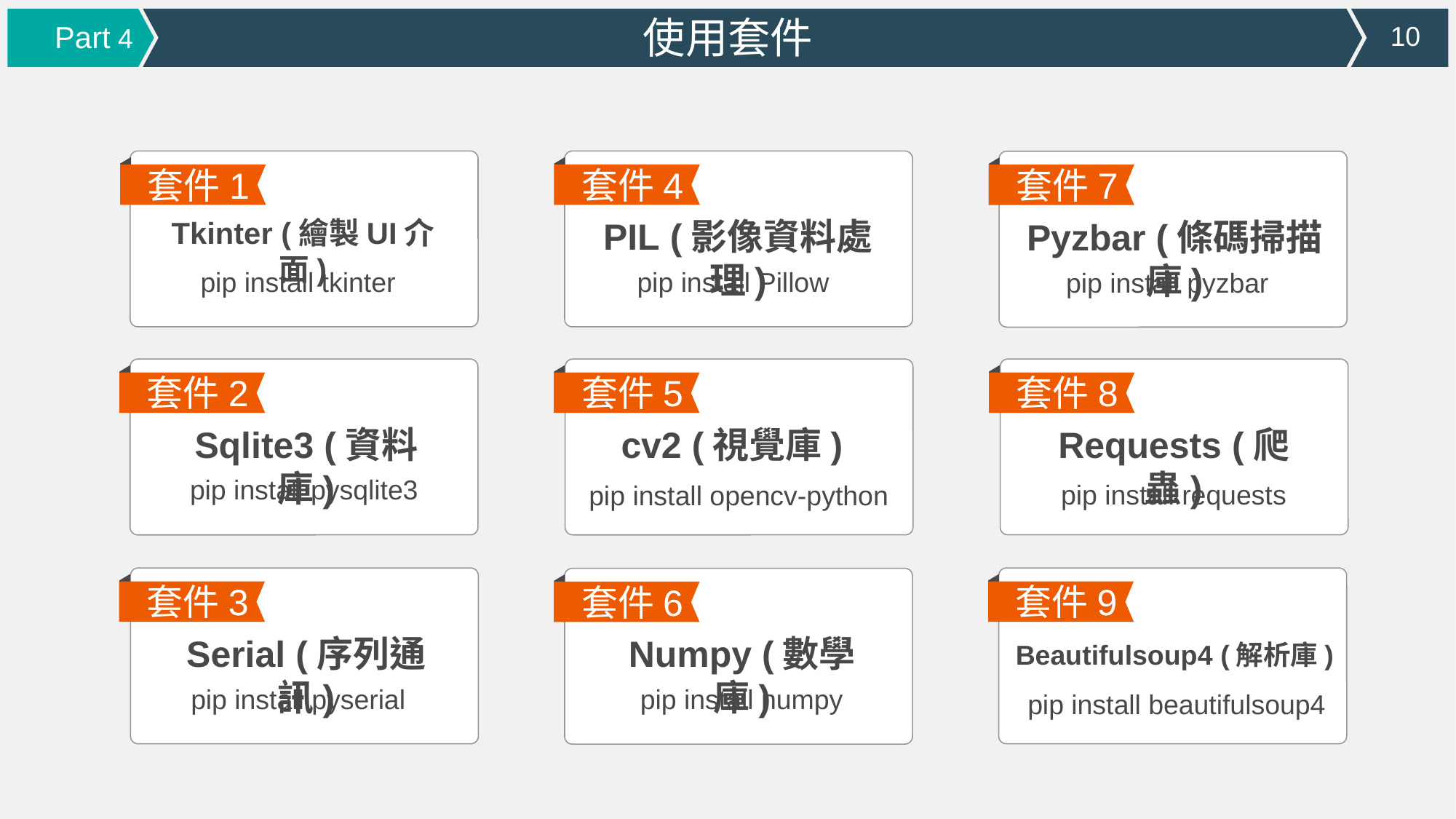

使用套件
Part 4

套件1

套件4

套件7

Tkinter (繪製UI介面)
PIL (影像資料處理)
Pyzbar (條碼掃描庫)
pip install tkinter
pip install Pillow
pip install pyzbar

套件8

套件2

套件5

Requests (爬蟲)
Sqlite3 (資料庫)
cv2 (視覺庫)
pip install pysqlite3
pip install requests
pip install opencv-python

套件3

套件9

套件6

Serial (序列通訊)
Numpy (數學庫)
Beautifulsoup4 (解析庫)
pip install numpy
pip install pyserial
pip install beautifulsoup4